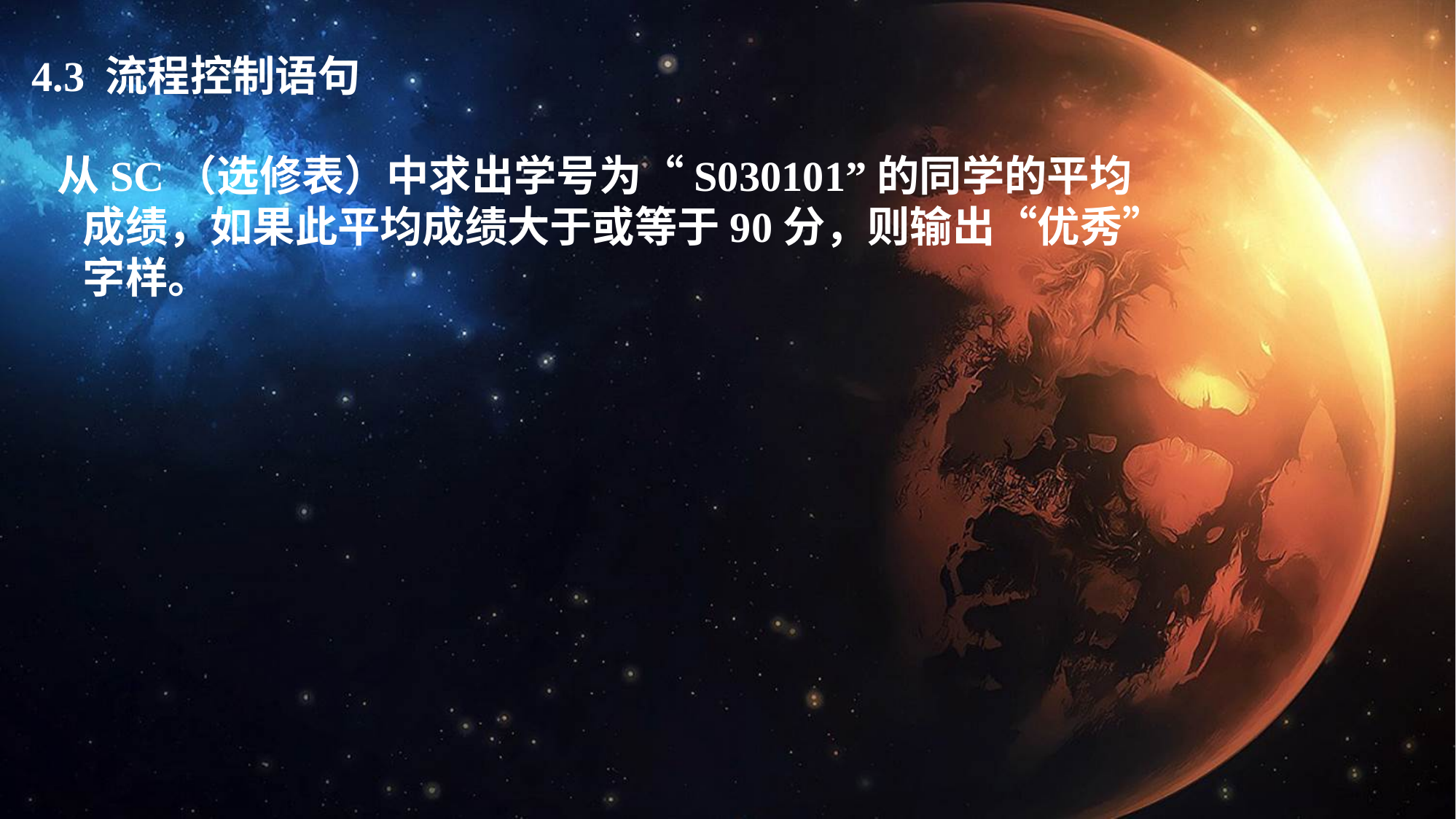

4.3 流程控制语句
 从SC（选修表）中求出学号为“S030101”的同学的平均成绩，如果此平均成绩大于或等于90分，则输出“优秀”字样。